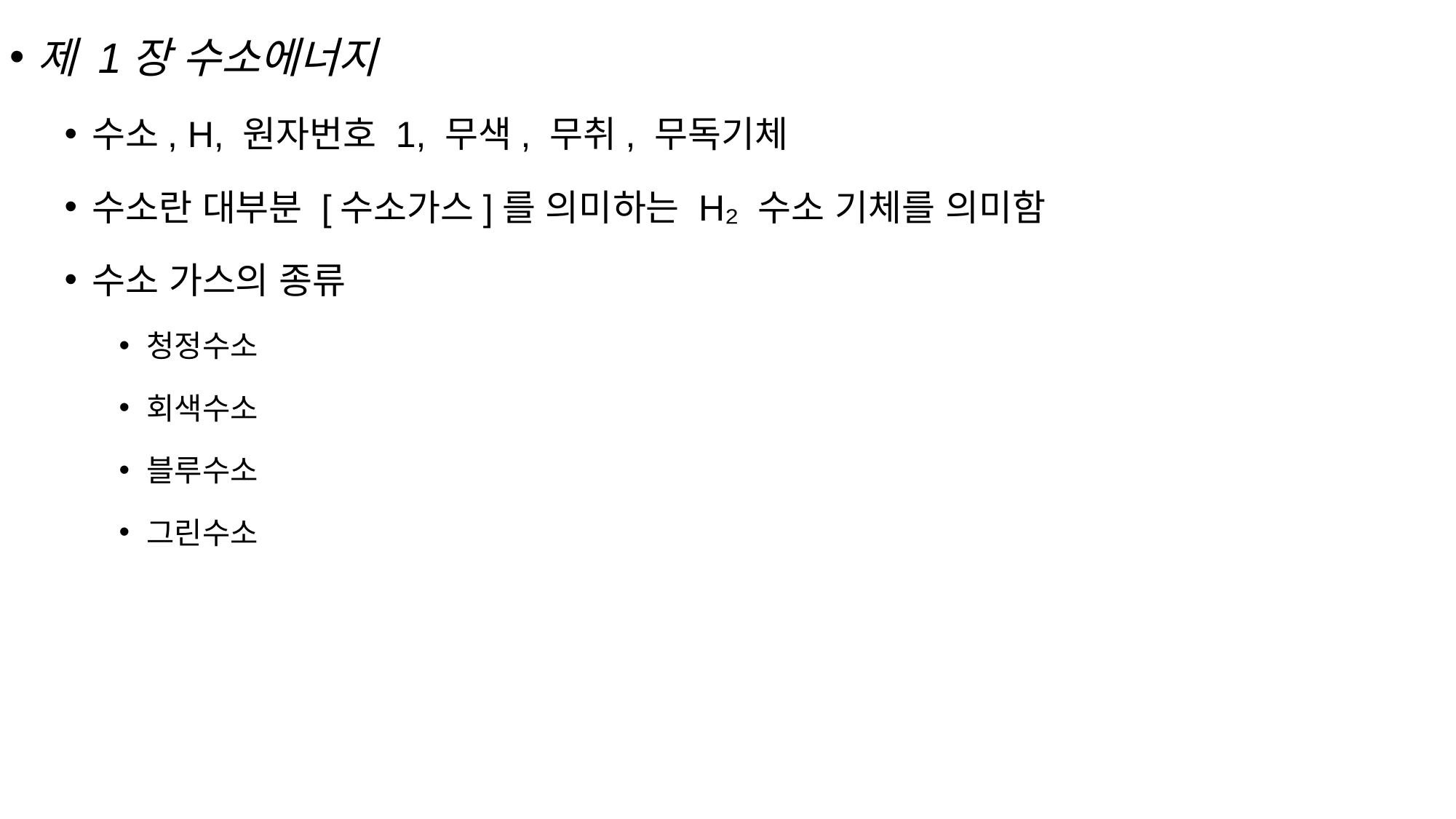

제 1장 수소에너지
수소, H, 원자번호 1, 무색, 무취, 무독기체
수소란 대부분 [수소가스]를 의미하는 H₂ 수소 기체를 의미함
수소 가스의 종류
청정수소
회색수소
블루수소
그린수소